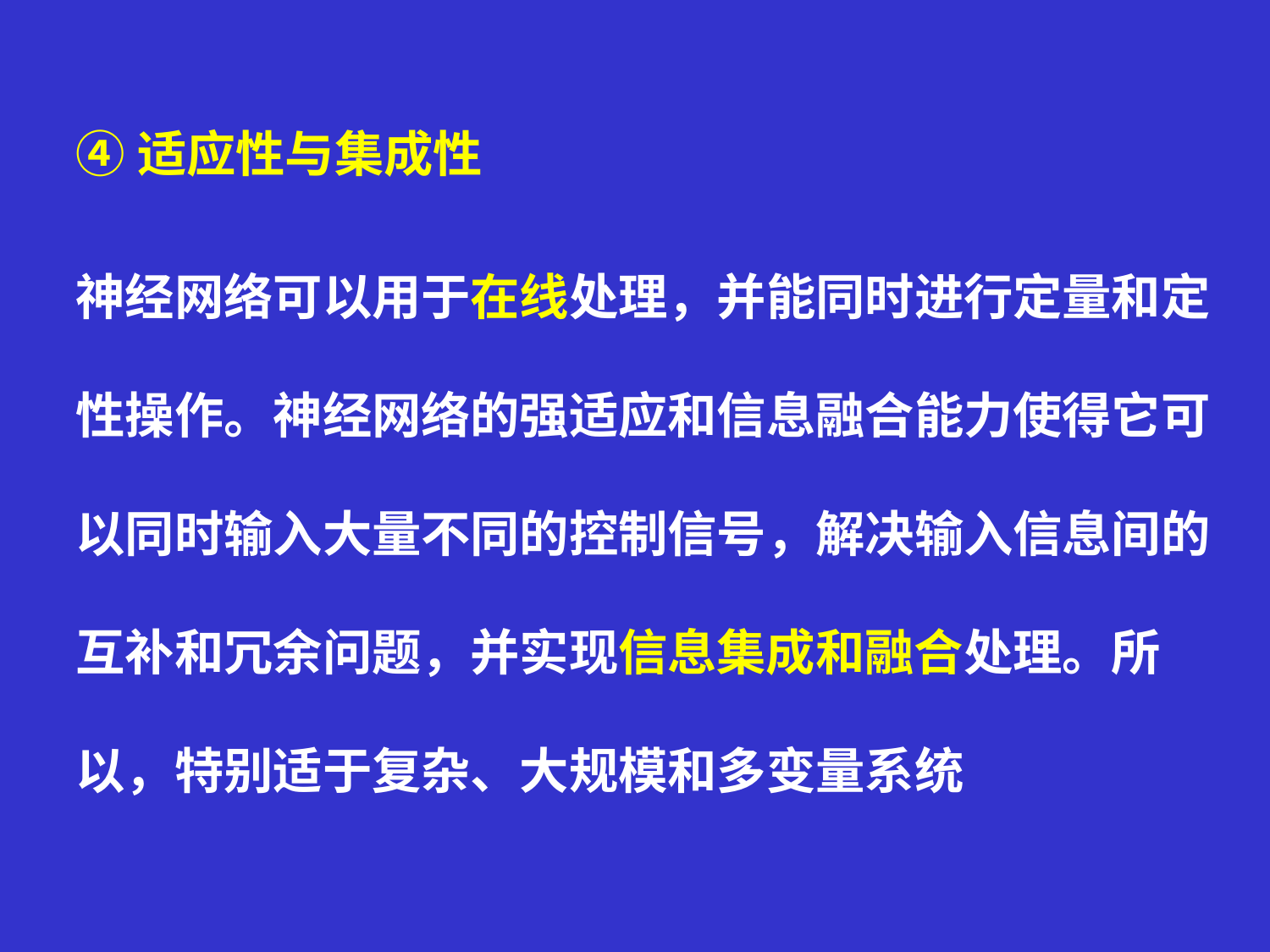

④适应性与集成性
神经网络可以用于在线处理，并能同时进行定量和定性操作。神经网络的强适应和信息融合能力使得它可以同时输入大量不同的控制信号，解决输入信息间的互补和冗余问题，并实现信息集成和融合处理。所以，特别适于复杂、大规模和多变量系统